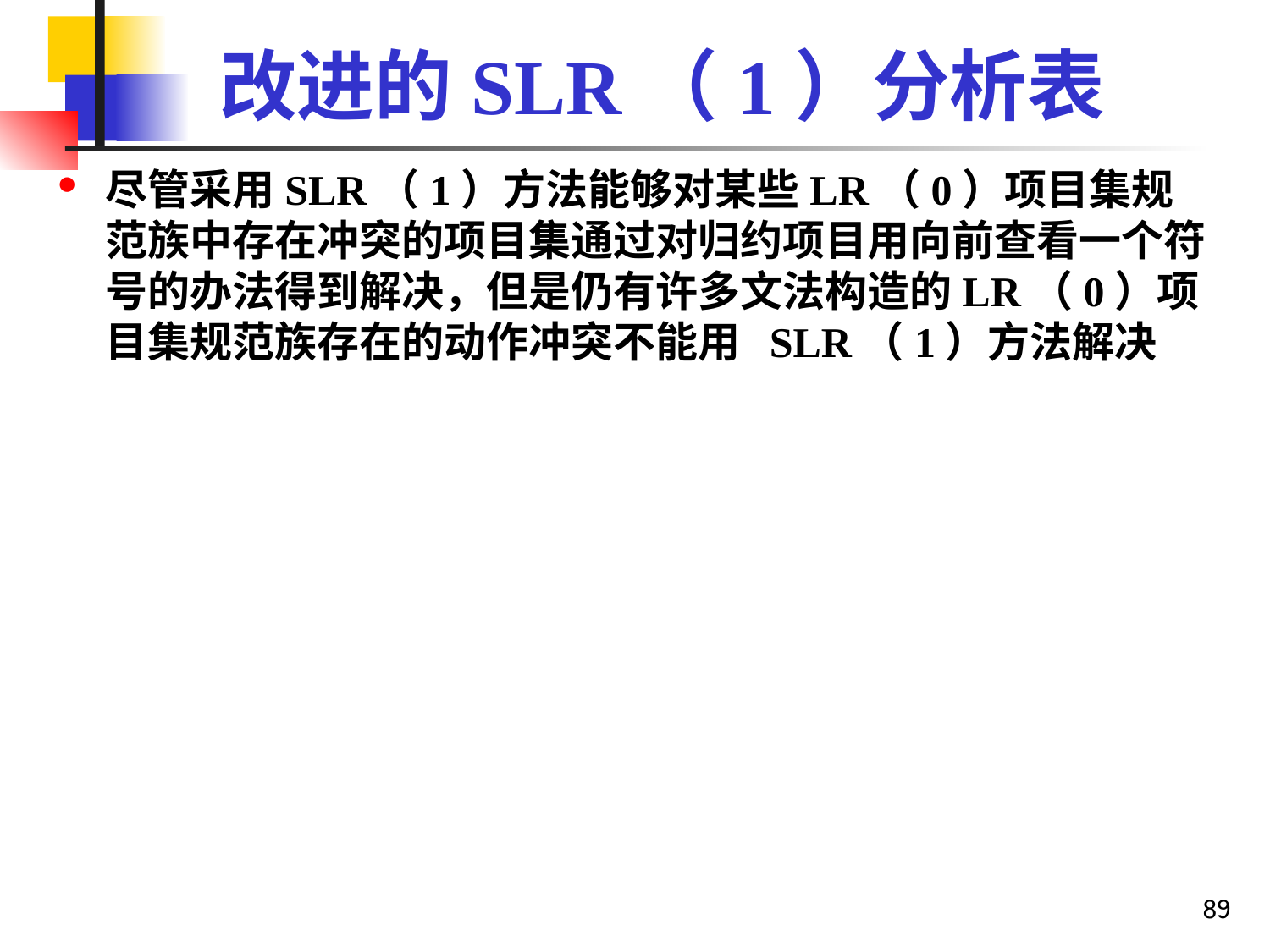

# 改进的SLR（1）分析表
尽管采用SLR（1）方法能够对某些LR（0）项目集规范族中存在冲突的项目集通过对归约项目用向前查看一个符号的办法得到解决，但是仍有许多文法构造的LR（0）项目集规范族存在的动作冲突不能用  SLR（1）方法解决
89